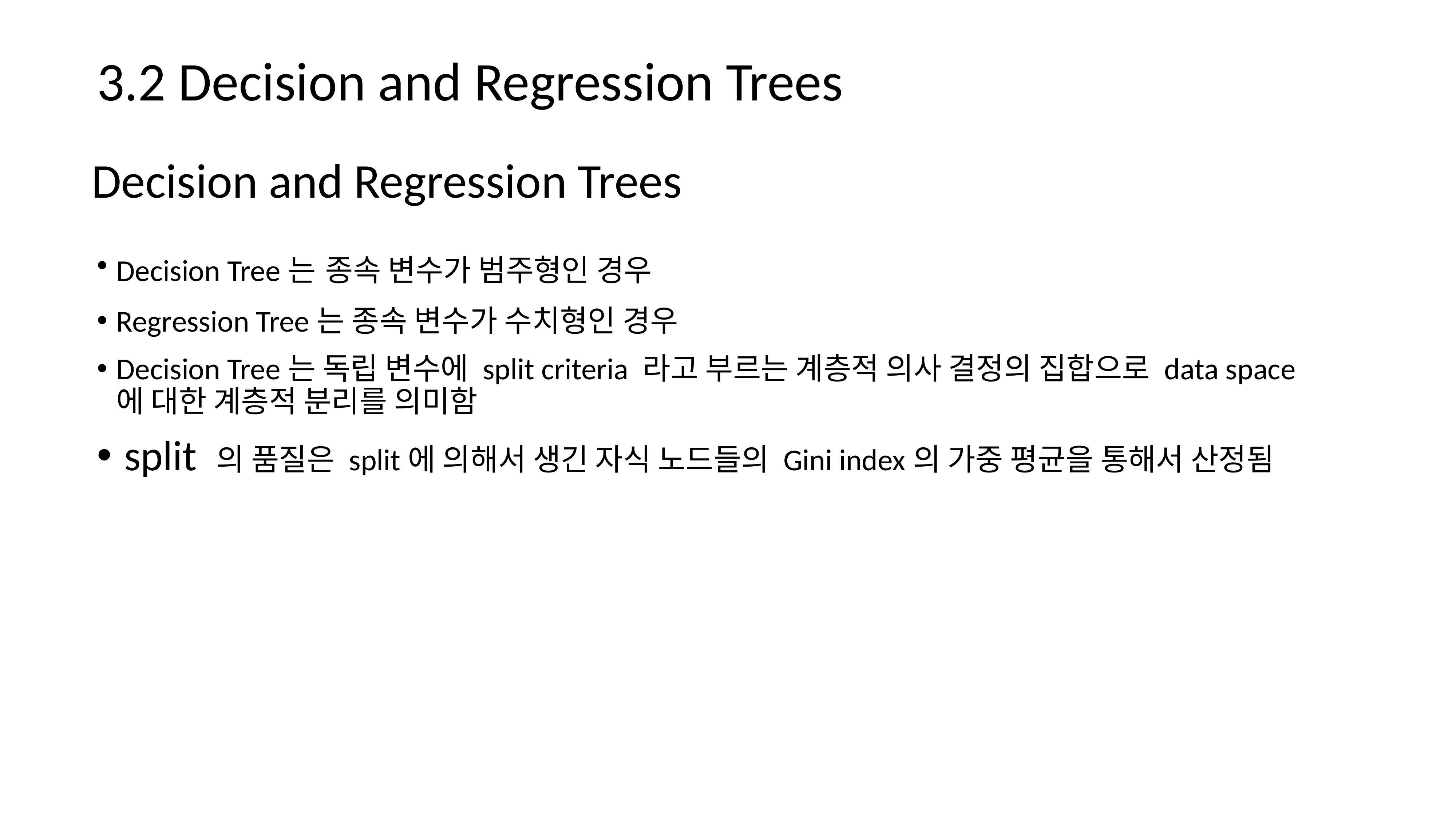

3.2 Decision and Regression Trees
# Decision and Regression Trees
Decision Tree는 종속 변수가 범주형인 경우
Regression Tree는 종속 변수가 수치형인 경우
Decision Tree는 독립 변수에 split criteria 라고 부르는 계층적 의사 결정의 집합으로 data space에 대한 계층적 분리를 의미함
split 의 품질은 split에 의해서 생긴 자식 노드들의 Gini index의 가중 평균을 통해서 산정됨